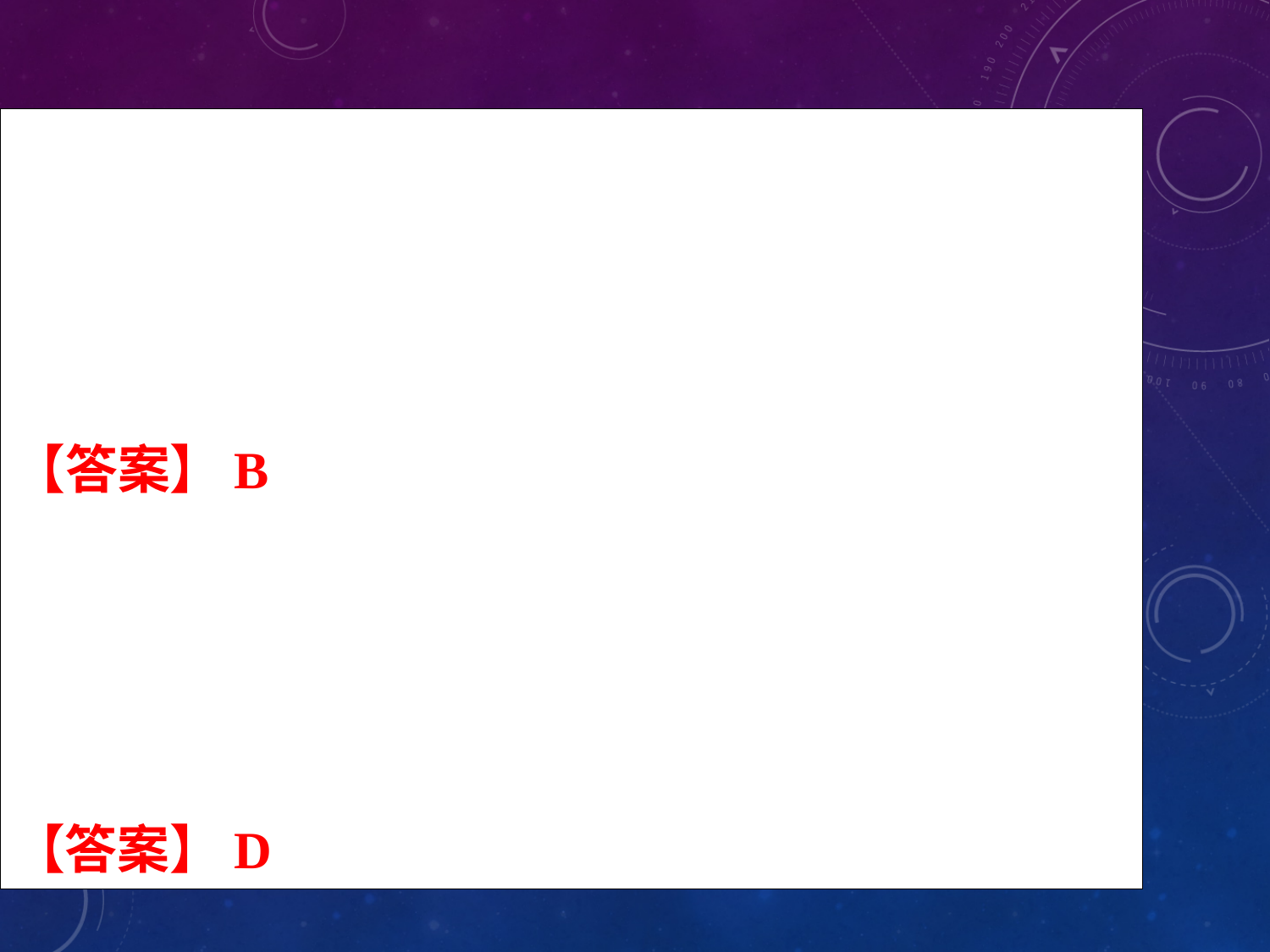

7. We haven’t seen our neighbors for over a
    week. They ____ on a trip abroad.
    A. could go		B. may have gone
    C. must go		D. should have gone
【答案】B
8. George was good at Maths. He ____ me the answer but he refused to.
    A. ought to tell		B. might tell
    C. would have told  	D. could have told
【答案】D